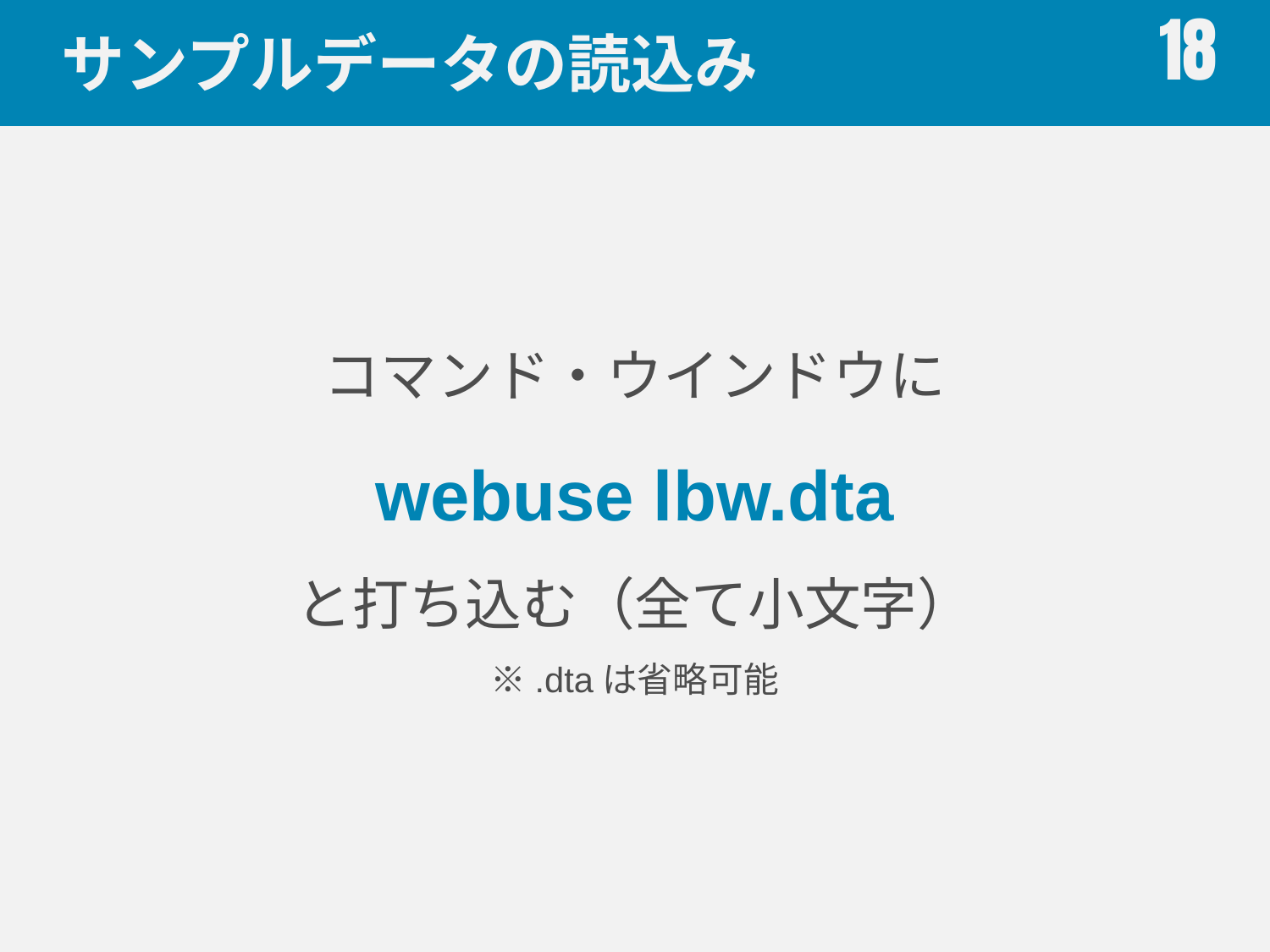

# サンプルデータの読込み
 18
コマンド・ウインドウに
webuse lbw.dta
と打ち込む（全て小文字）
※.dtaは省略可能